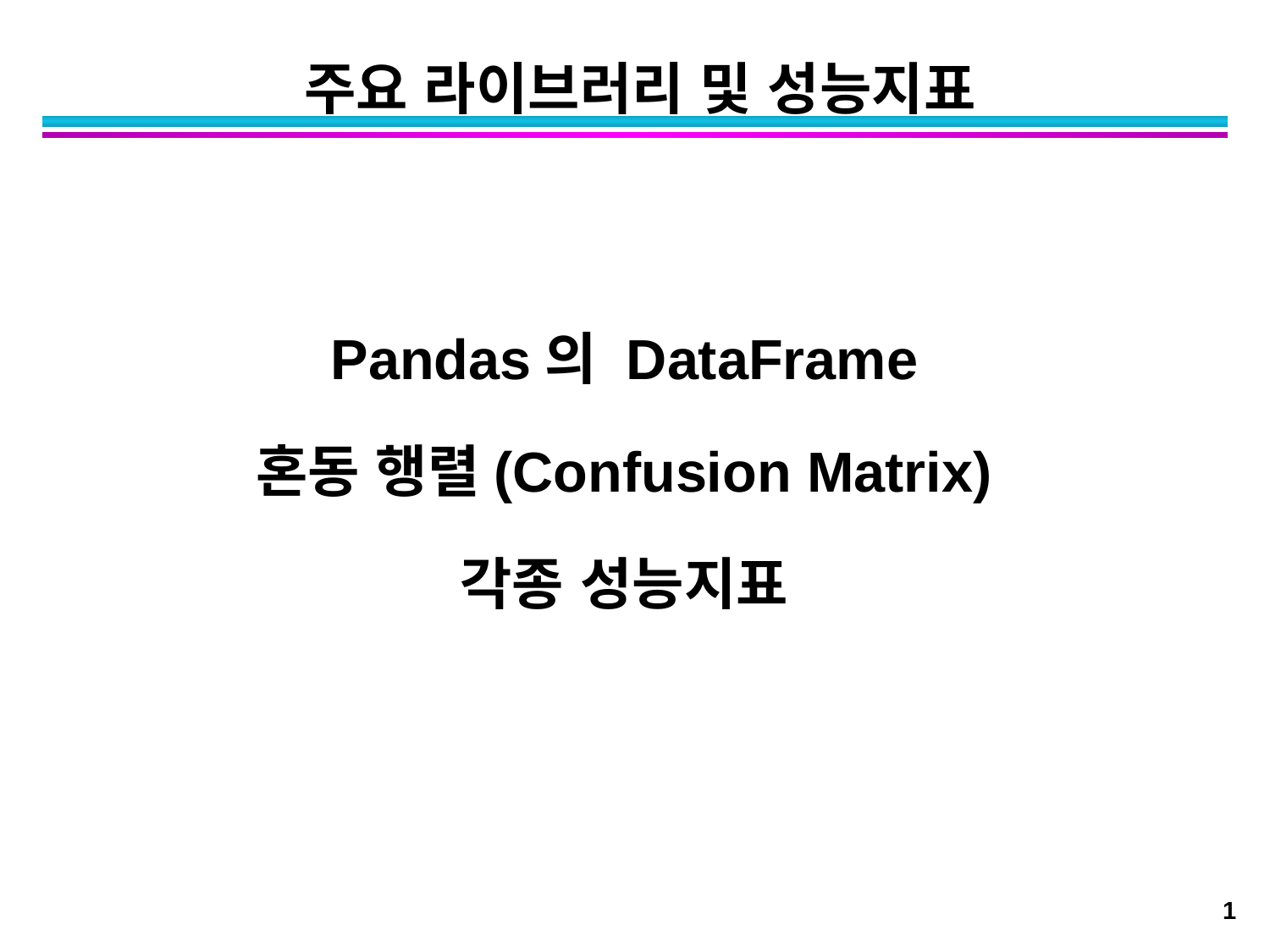

# 주요 라이브러리 및 성능지표
Pandas의 DataFrame
혼동 행렬(Confusion Matrix)
각종 성능지표